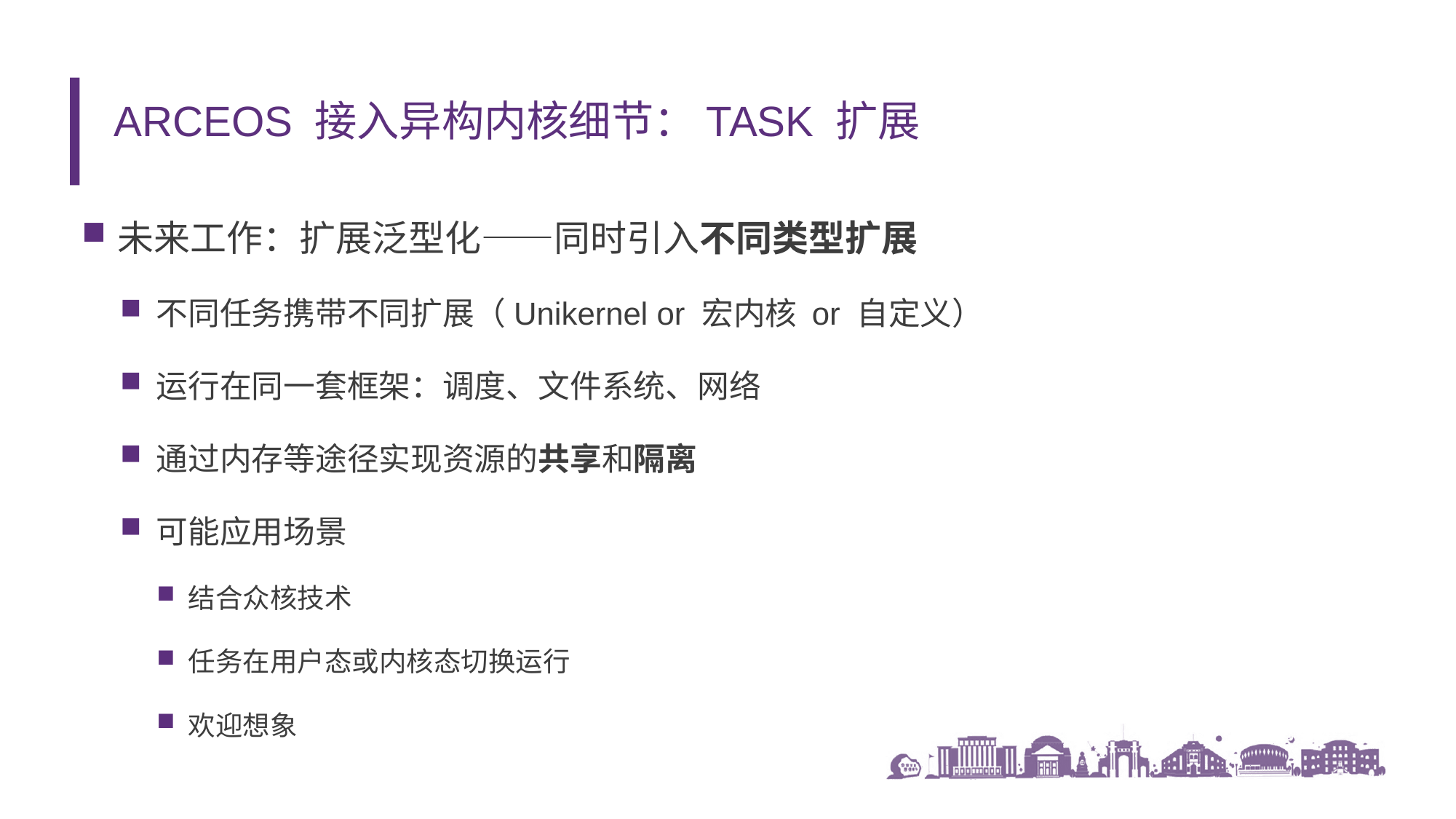

# Arceos 接入异构内核细节：task 扩展
未来工作：扩展泛型化——同时引入不同类型扩展
不同任务携带不同扩展（Unikernel or 宏内核 or 自定义）
运行在同一套框架：调度、文件系统、网络
通过内存等途径实现资源的共享和隔离
可能应用场景
结合众核技术
任务在用户态或内核态切换运行
欢迎想象